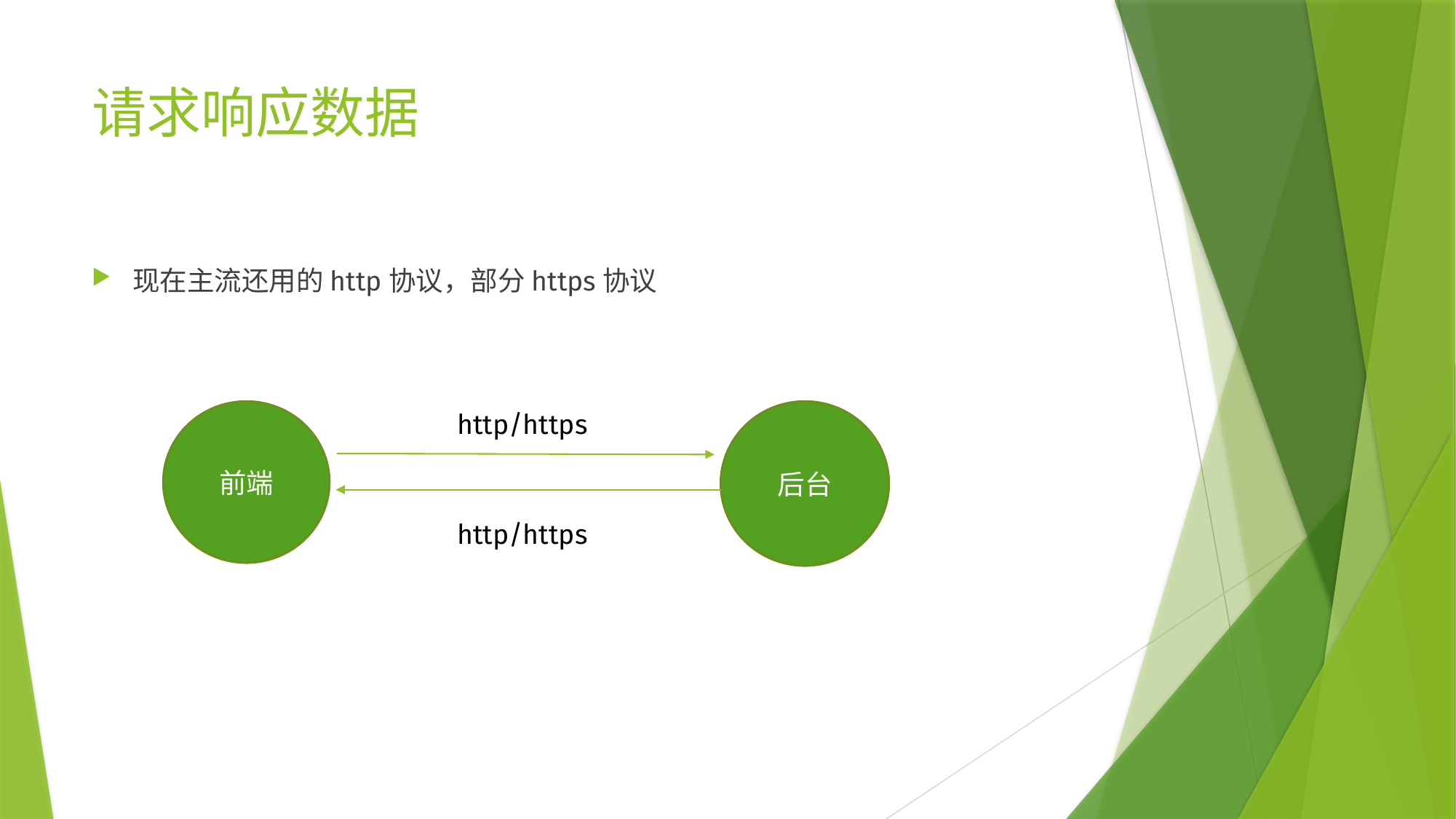

# 请求响应数据
现在主流还用的http协议，部分https协议
前端
http/https

后台
http/https